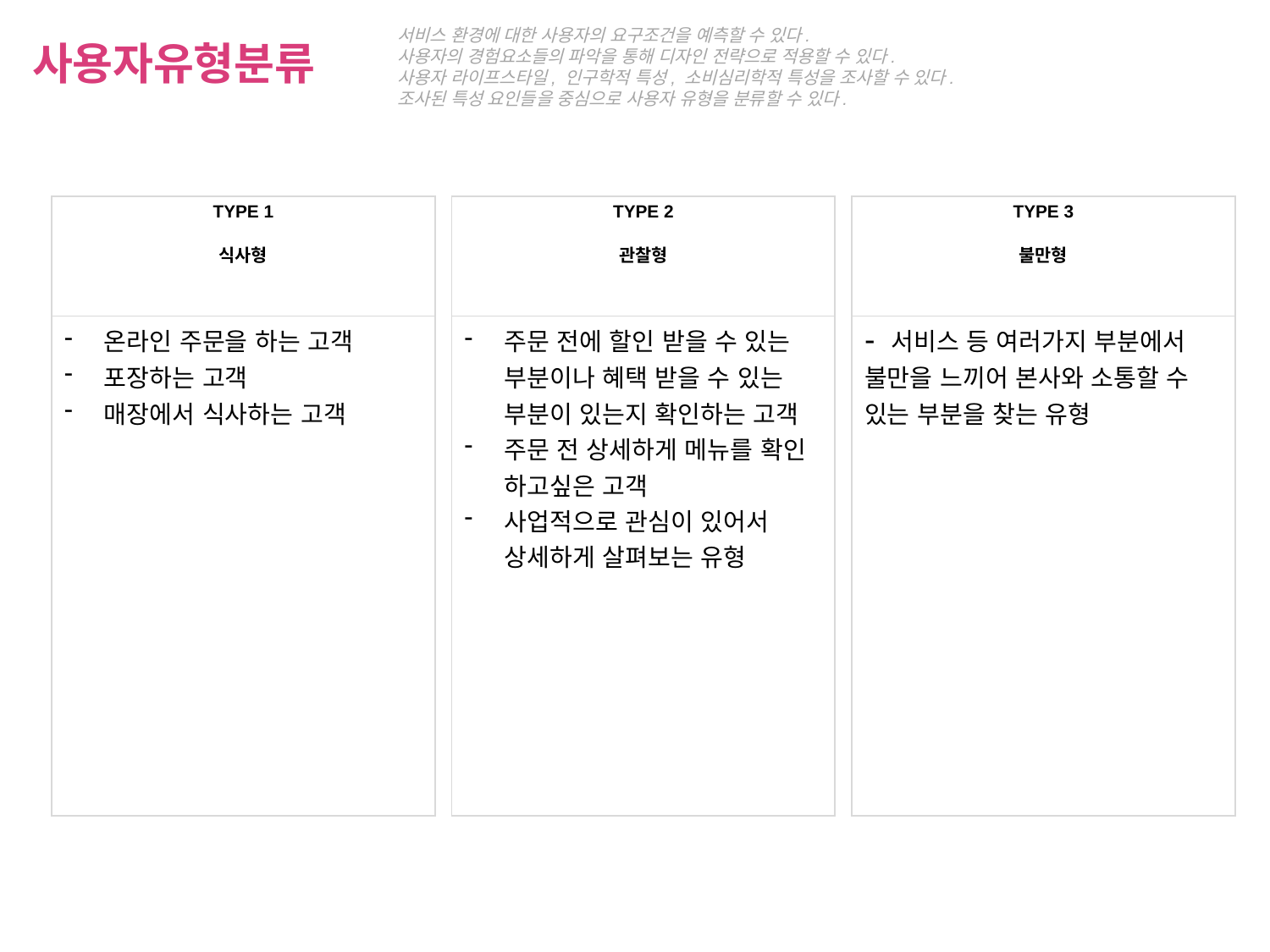

서비스 환경에 대한 사용자의 요구조건을 예측할 수 있다.
사용자의 경험요소들의 파악을 통해 디자인 전략으로 적용할 수 있다.
사용자 라이프스타일, 인구학적 특성, 소비심리학적 특성을 조사할 수 있다.
조사된 특성 요인들을 중심으로 사용자 유형을 분류할 수 있다.
사용자유형분류
| TYPE 1 식사형 |
| --- |
| 온라인 주문을 하는 고객 포장하는 고객 매장에서 식사하는 고객 |
| TYPE 2 관찰형 |
| --- |
| 주문 전에 할인 받을 수 있는 부분이나 혜택 받을 수 있는 부분이 있는지 확인하는 고객 주문 전 상세하게 메뉴를 확인 하고싶은 고객 사업적으로 관심이 있어서 상세하게 살펴보는 유형 |
| TYPE 3 불만형 |
| --- |
| - 서비스 등 여러가지 부분에서 불만을 느끼어 본사와 소통할 수 있는 부분을 찾는 유형 |